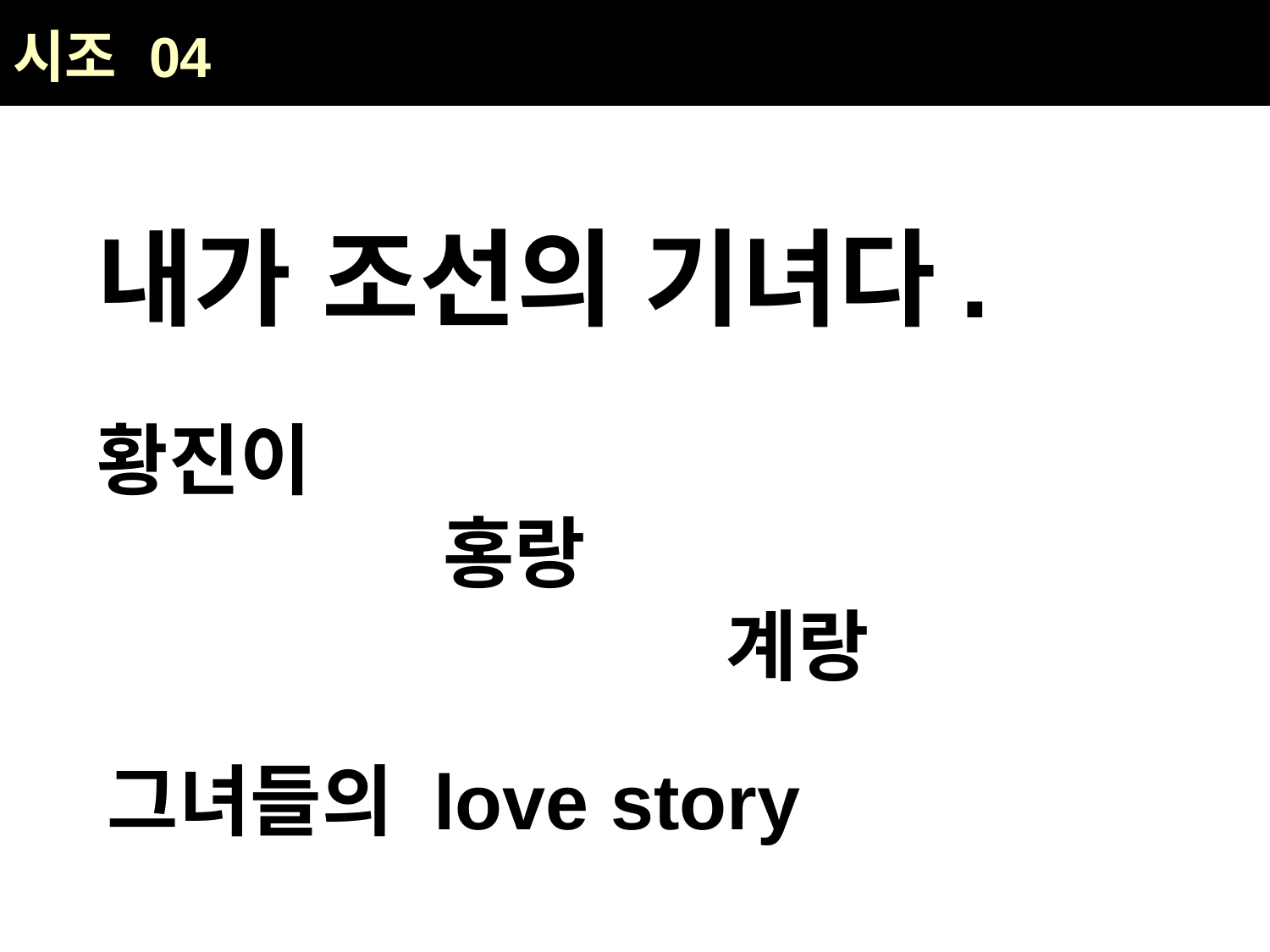

| 시조 04 |
| --- |
내가 조선의 기녀다.
황진이
               홍랑
                            계랑
그녀들의 love story